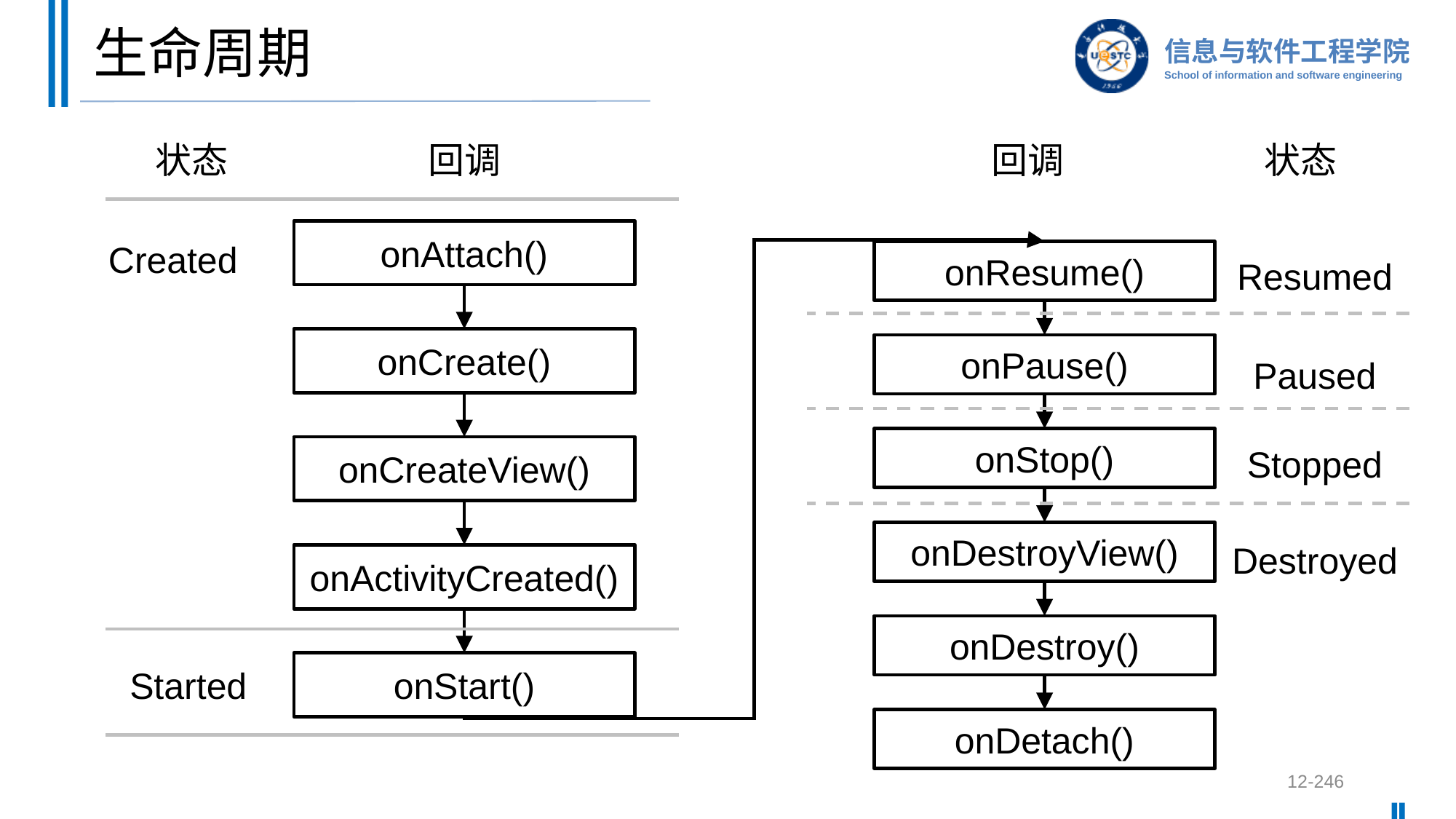

# 生命周期
状态
回调
回调
状态
onAttach()
onCreate()
onCreateView()
onActivityCreated()
onStart()
Created
onResume()
onPause()
onStop()
onDestroyView()
onDestroy()
onDetach()
Resumed
Paused
Stopped
Destroyed
Started
12-246